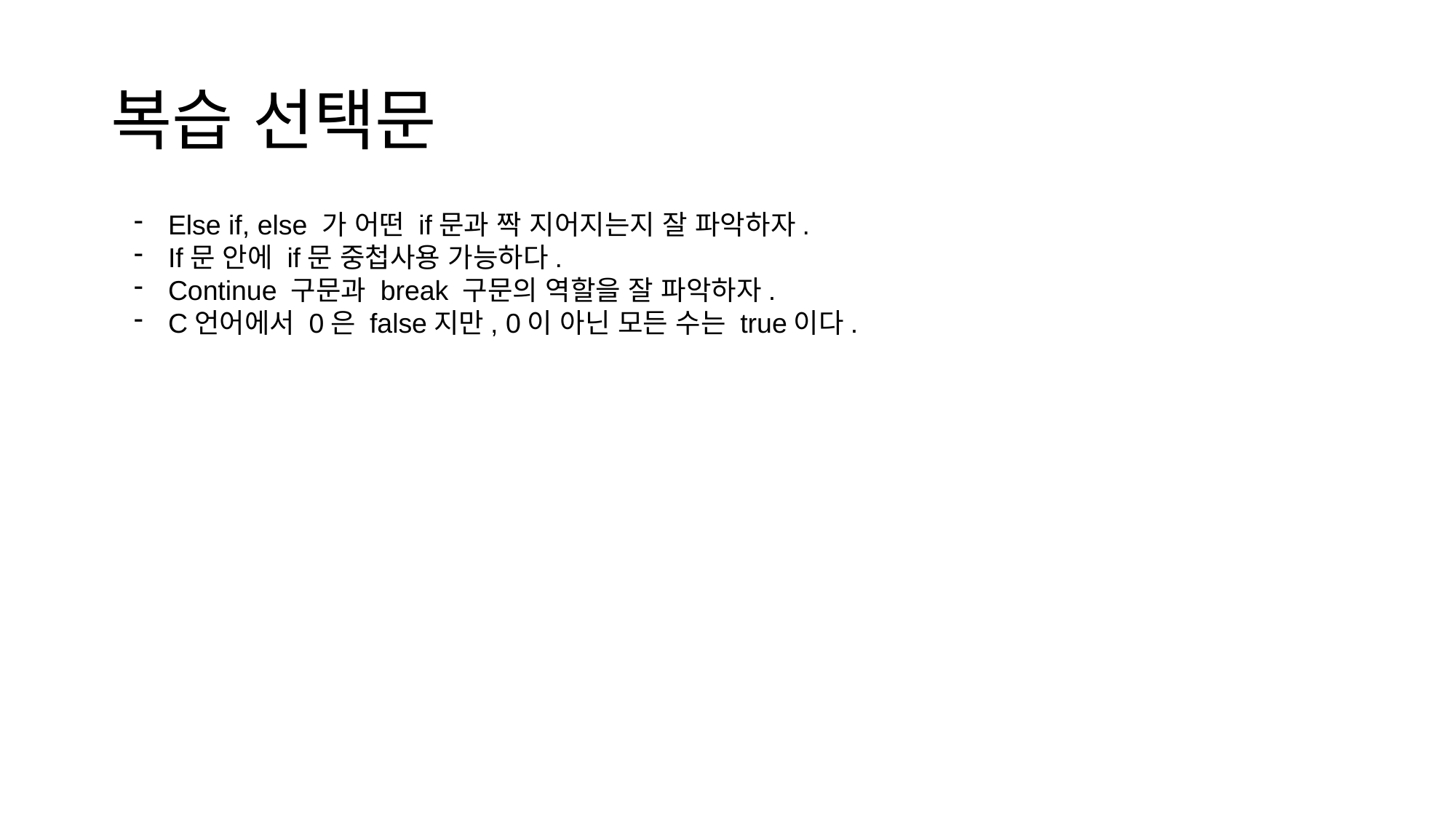

# 복습 선택문
Else if, else 가 어떤 if문과 짝 지어지는지 잘 파악하자.
If문 안에 if문 중첩사용 가능하다.
Continue 구문과 break 구문의 역할을 잘 파악하자.
C언어에서 0은 false지만, 0이 아닌 모든 수는 true이다.